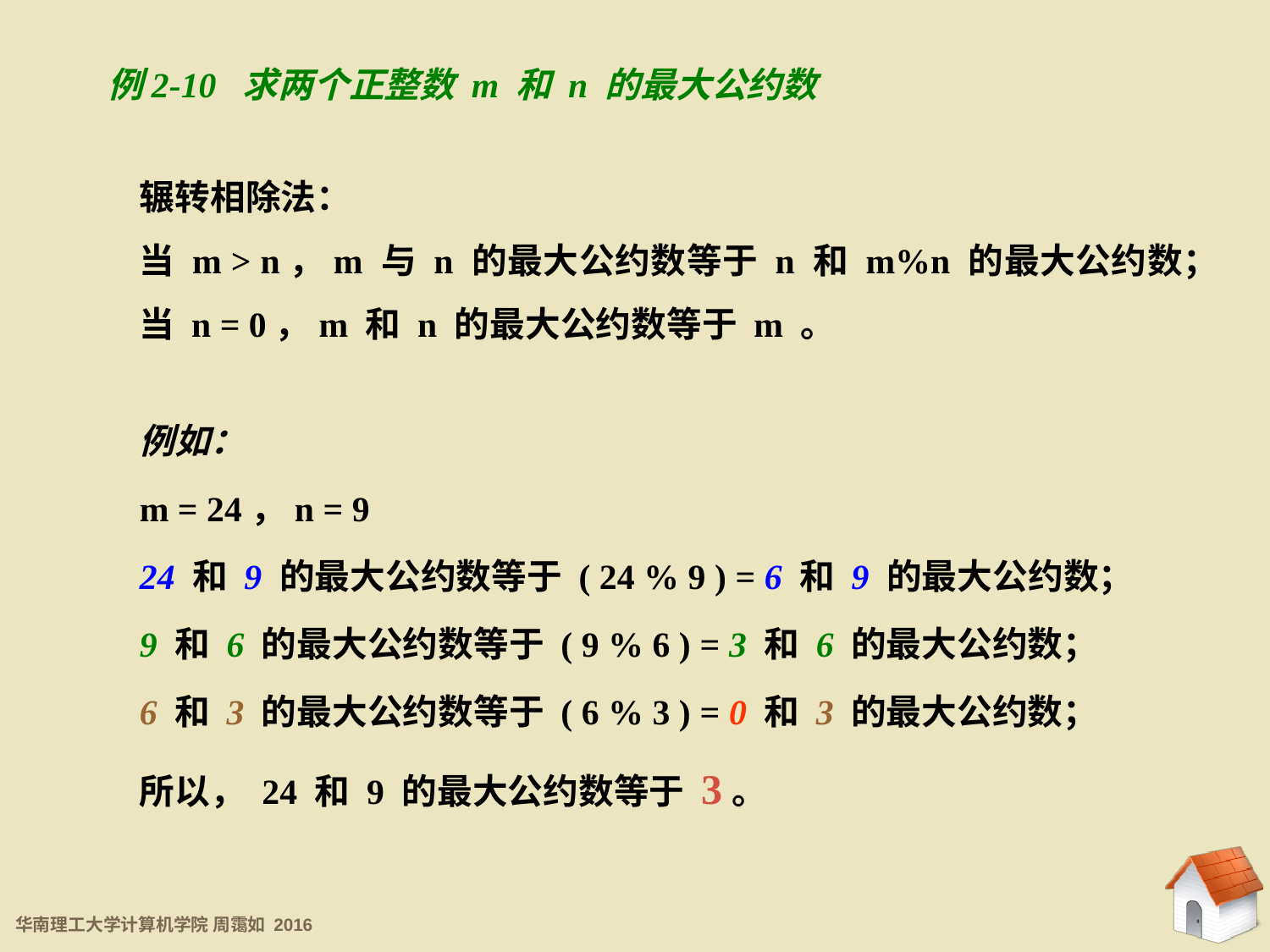

2.2.1  while语句
例2-10  求两个正整数 m 和 n 的最大公约数
辗转相除法：
当 m > n，m 与 n 的最大公约数等于 n 和 m%n 的最大公约数；
当 n = 0，m 和 n 的最大公约数等于 m 。
例如：
m = 24，n = 9
24 和 9 的最大公约数等于 ( 24 % 9 ) = 6 和 9 的最大公约数；
9 和 6 的最大公约数等于 ( 9 % 6 ) = 3 和 6 的最大公约数；
6 和 3 的最大公约数等于 ( 6 % 3 ) = 0 和 3 的最大公约数；
所以， 24 和 9 的最大公约数等于 3。